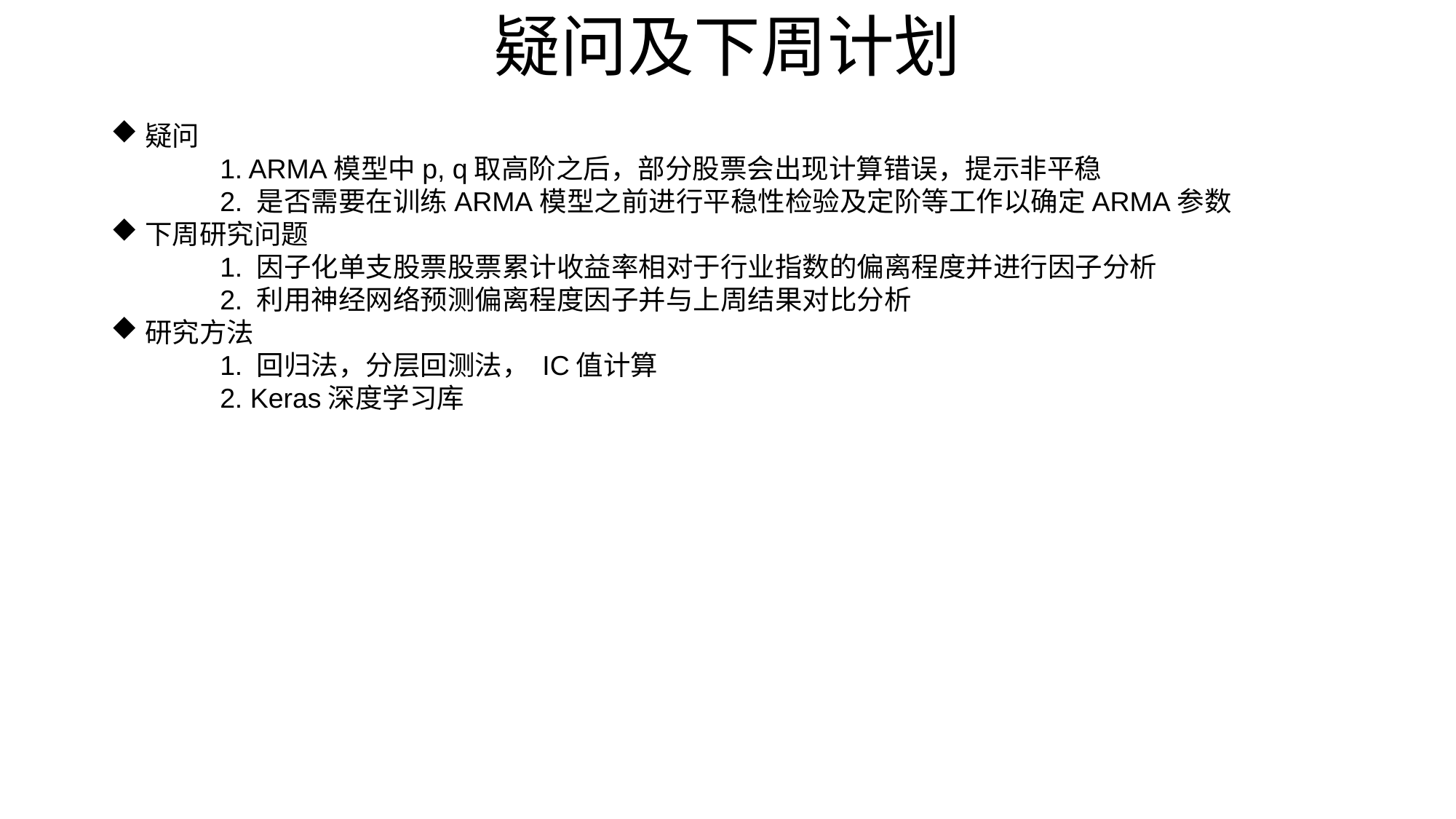

# 疑问及下周计划
疑问
	1. ARMA模型中p, q取高阶之后，部分股票会出现计算错误，提示非平稳
	2. 是否需要在训练ARMA模型之前进行平稳性检验及定阶等工作以确定ARMA参数
下周研究问题
	1. 因子化单支股票股票累计收益率相对于行业指数的偏离程度并进行因子分析
	2. 利用神经网络预测偏离程度因子并与上周结果对比分析
研究方法
	1. 回归法，分层回测法， IC值计算
	2. Keras深度学习库